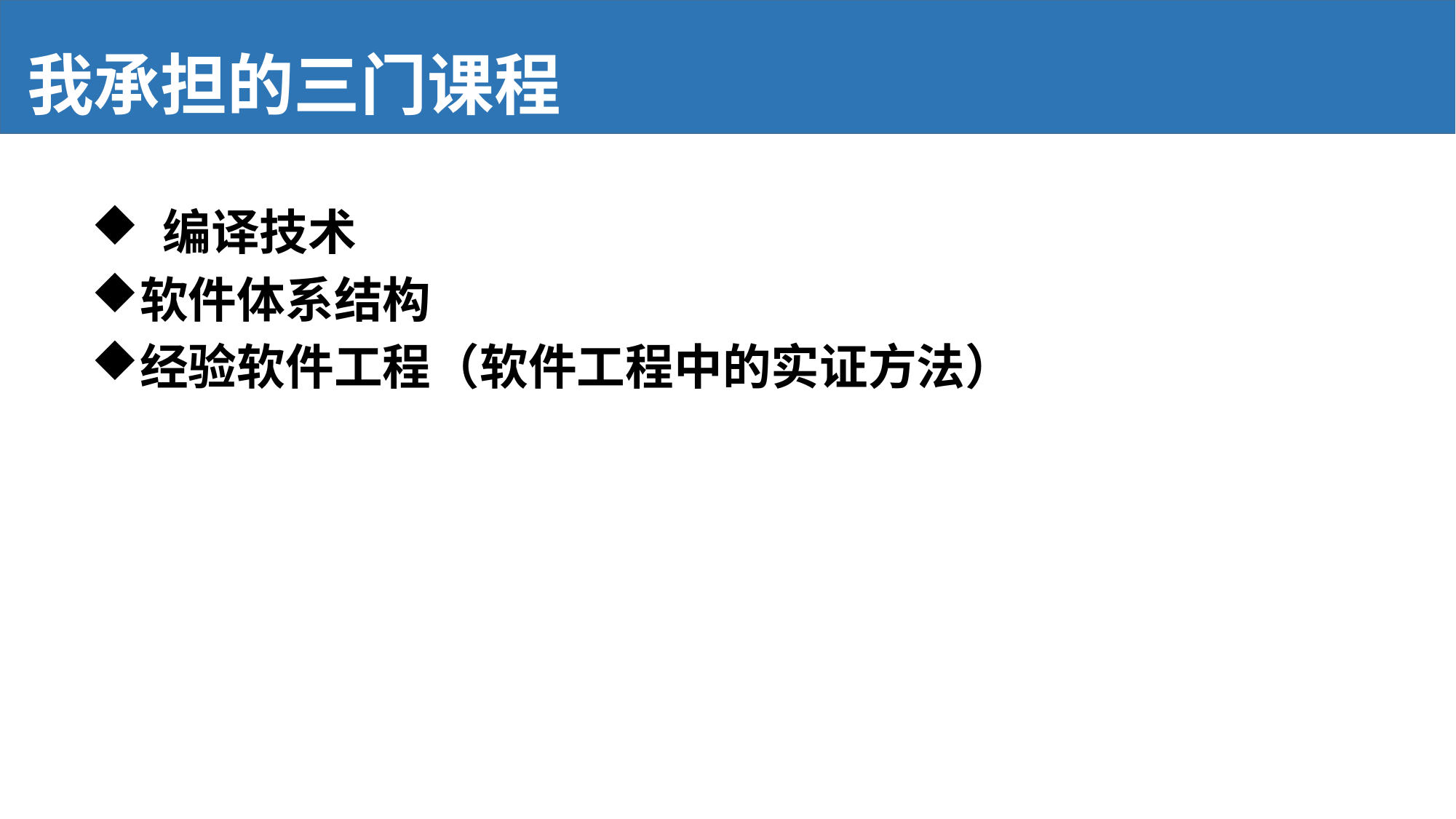

# 我承担的三门课程
 编译技术
软件体系结构
经验软件工程（软件工程中的实证方法）